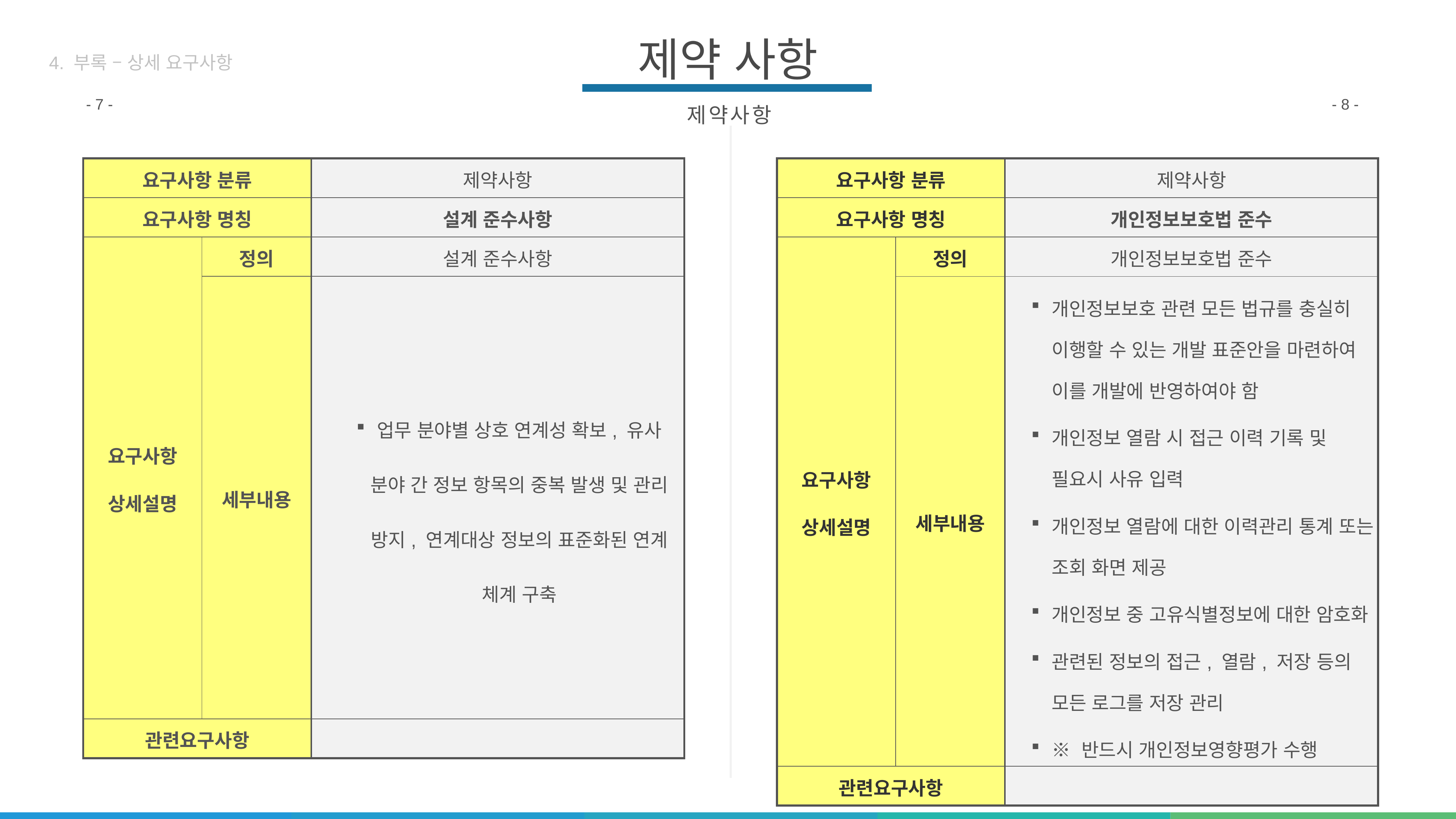

제약 사항
4. 부록 – 상세 요구사항

제약사항
- 7 -
- 8 -
| 요구사항 분류 |  | 제약사항 |
| --- | --- | --- |
| 요구사항 명칭 |  | 개인정보보호법 준수 |
| 요구사항 상세설명 | 정의 | 개인정보보호법 준수 |
|  | 세부내용 | 개인정보보호 관련 모든 법규를 충실히 이행할 수 있는 개발 표준안을 마련하여 이를 개발에 반영하여야 함 개인정보 열람 시 접근 이력 기록 및 필요시 사유 입력 개인정보 열람에 대한 이력관리 통계 또는 조회 화면 제공 개인정보 중 고유식별정보에 대한 암호화 관련된 정보의 접근, 열람, 저장 등의 모든 로그를 저장 관리 ※ 반드시 개인정보영향평가 수행 |
| 관련요구사항 |  |  |
| 요구사항 분류 |  | 제약사항 |
| --- | --- | --- |
| 요구사항 명칭 |  | 설계 준수사항 |
| 요구사항 상세설명 | 정의 | 설계 준수사항 |
|  | 세부내용 | 업무 분야별 상호 연계성 확보, 유사 분야 간 정보 항목의 중복 발생 및 관리 방지, 연계대상 정보의 표준화된 연계 체계 구축 |
| 관련요구사항 |  |  |